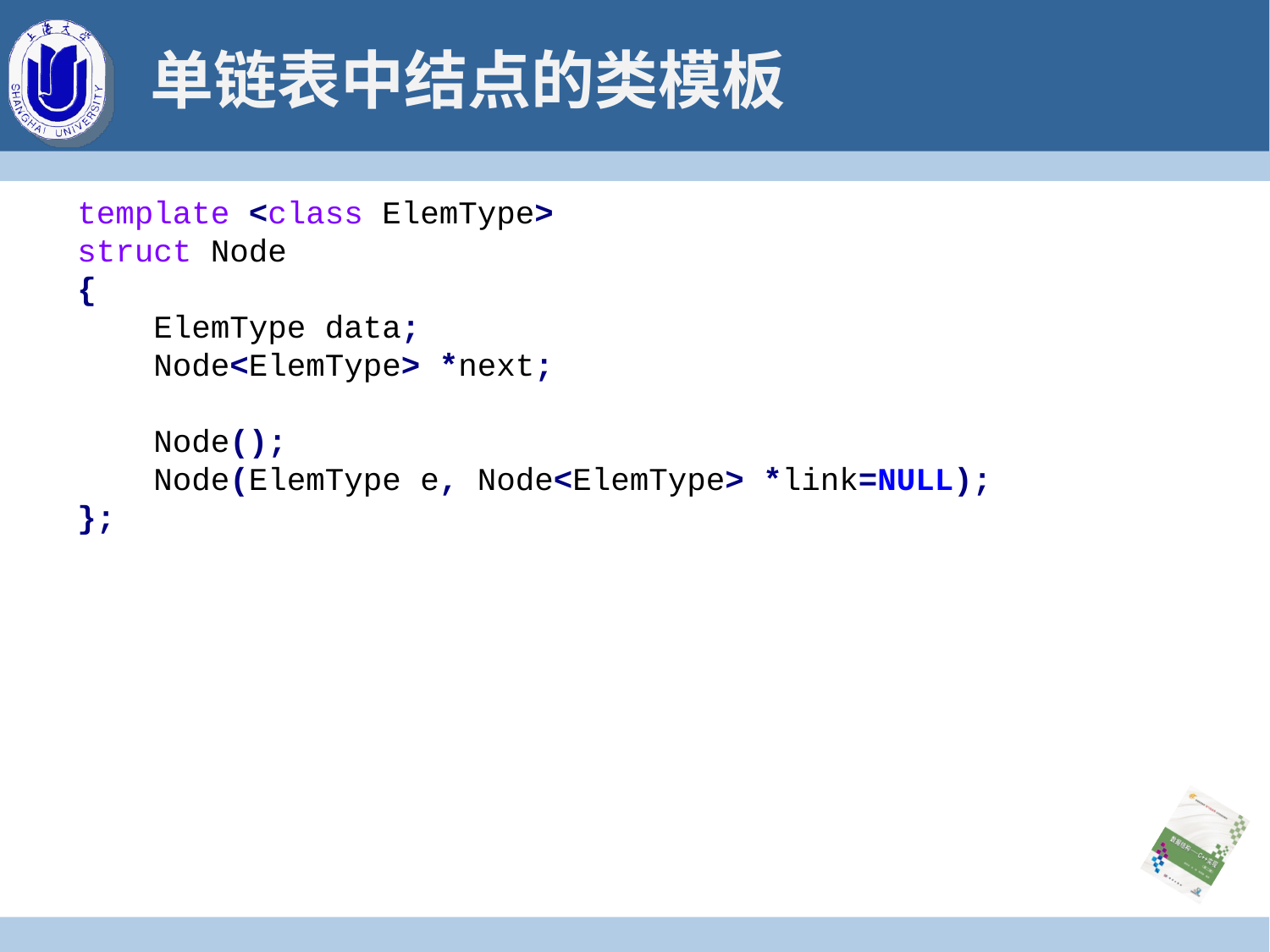

# 单链表中结点的类模板
template <class ElemType>
struct Node
{
    ElemType data;
    Node<ElemType> *next;

    Node();
    Node(ElemType e, Node<ElemType> *link=NULL);
};